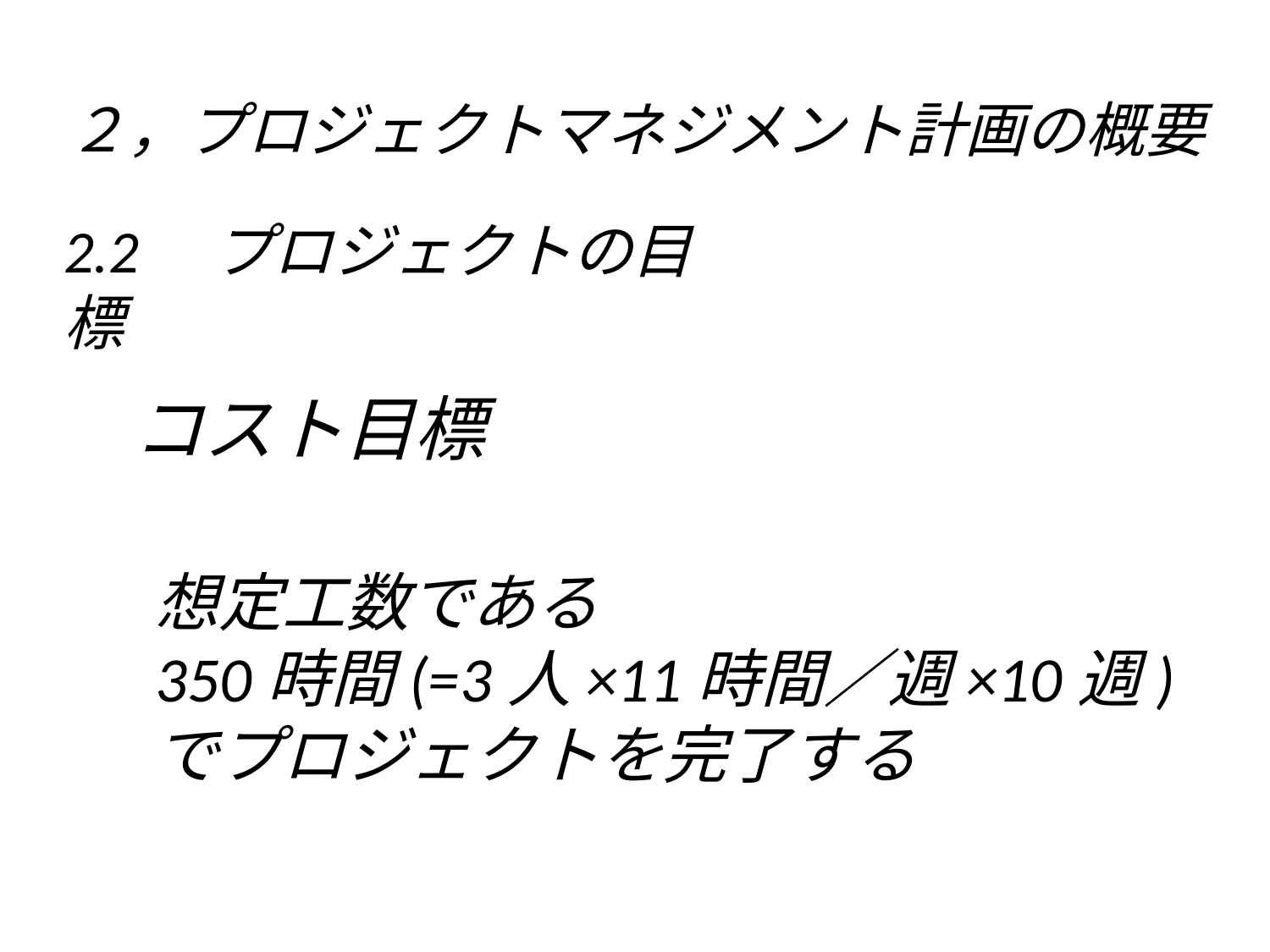

# ２，プロジェクトマネジメント計画の概要
2.2　プロジェクトの目標
コスト目標
想定工数である
350時間(=3人×11時間／週×10週)でプロジェクトを完了する